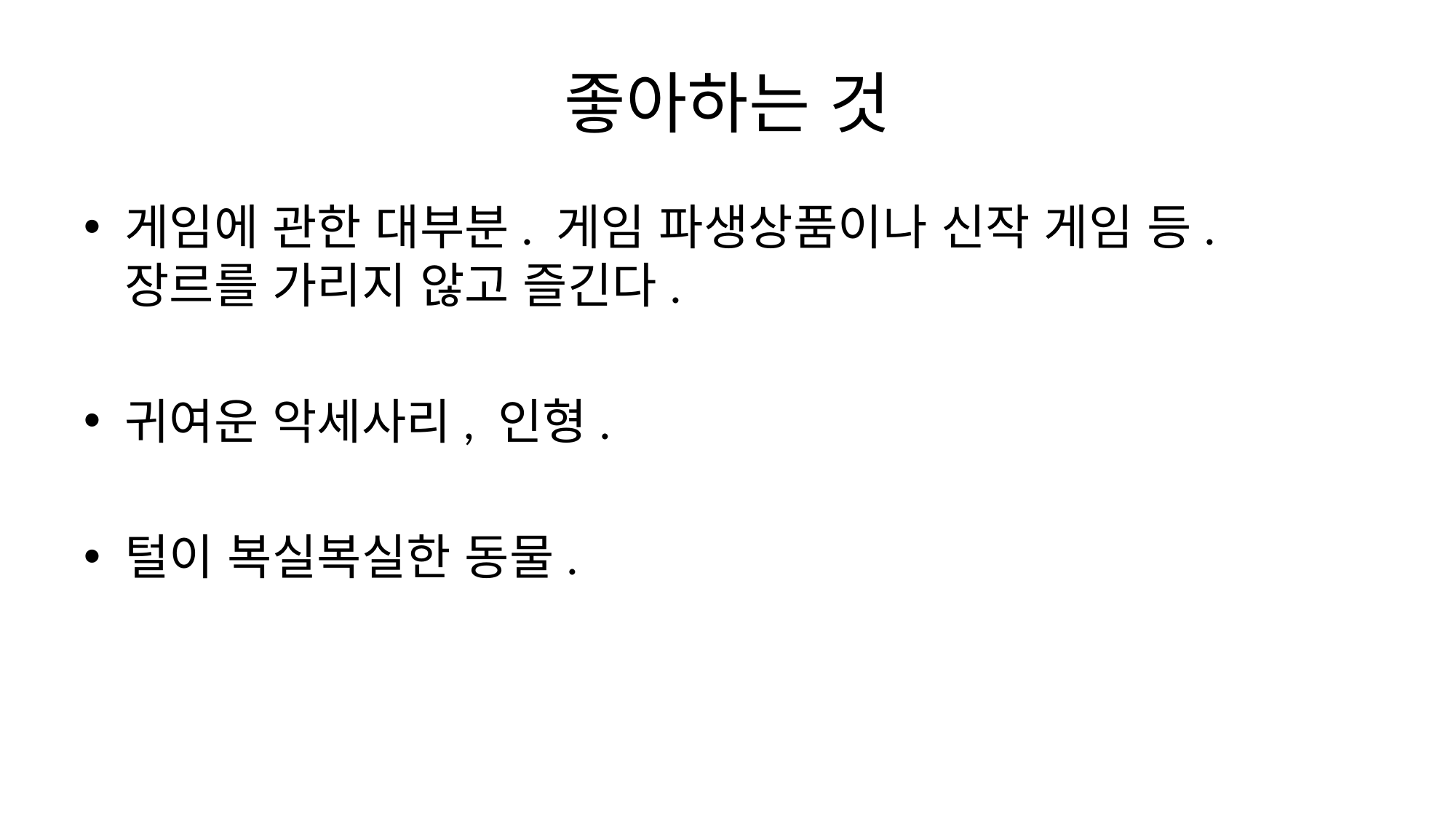

# 좋아하는 것
게임에 관한 대부분. 게임 파생상품이나 신작 게임 등.
장르를 가리지 않고 즐긴다.

귀여운 악세사리, 인형.

털이 복실복실한 동물.